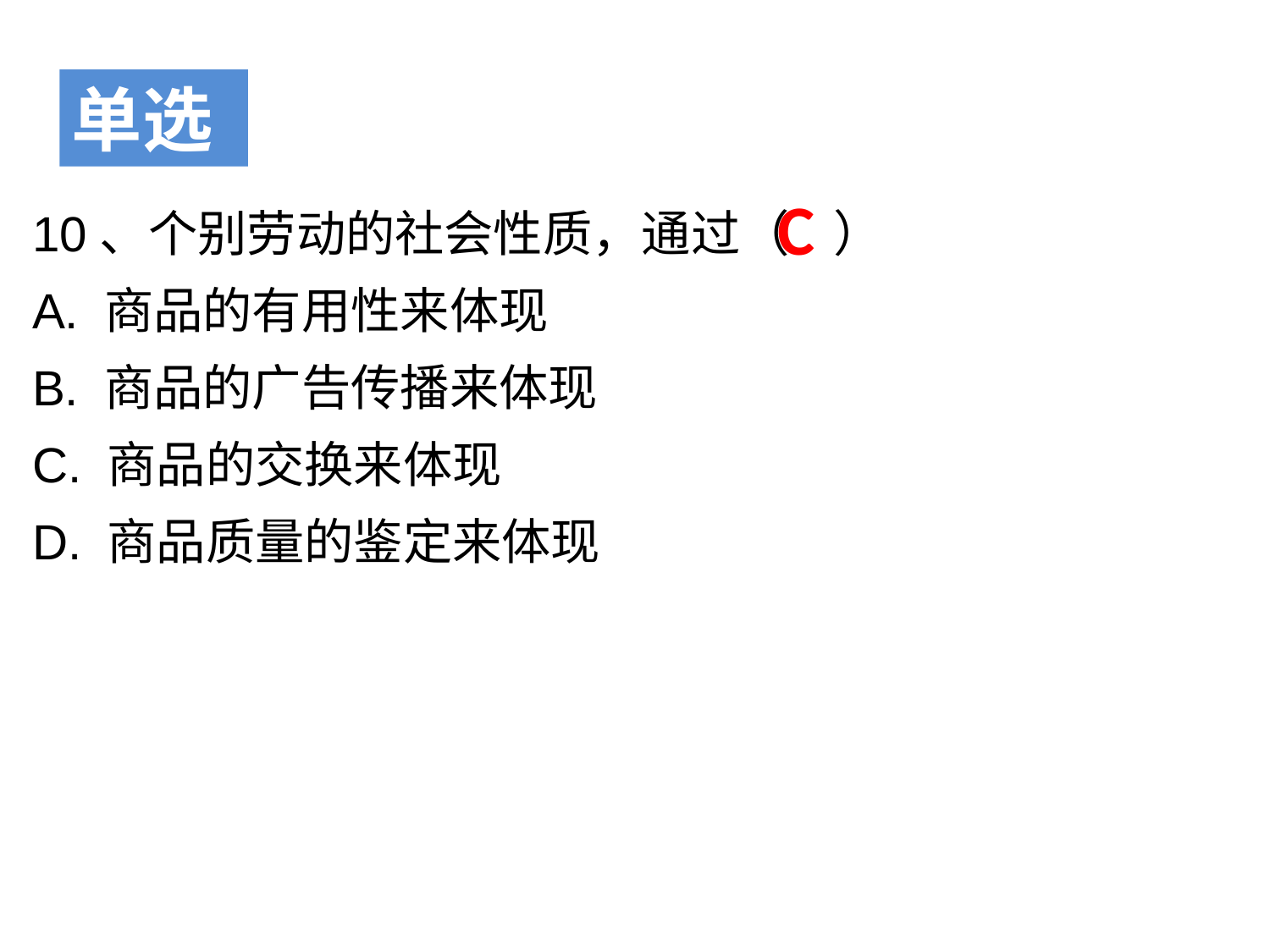

单选
10、个别劳动的社会性质，通过（    ）
A. 商品的有用性来体现
B. 商品的广告传播来体现
C. 商品的交换来体现
D. 商品质量的鉴定来体现
C